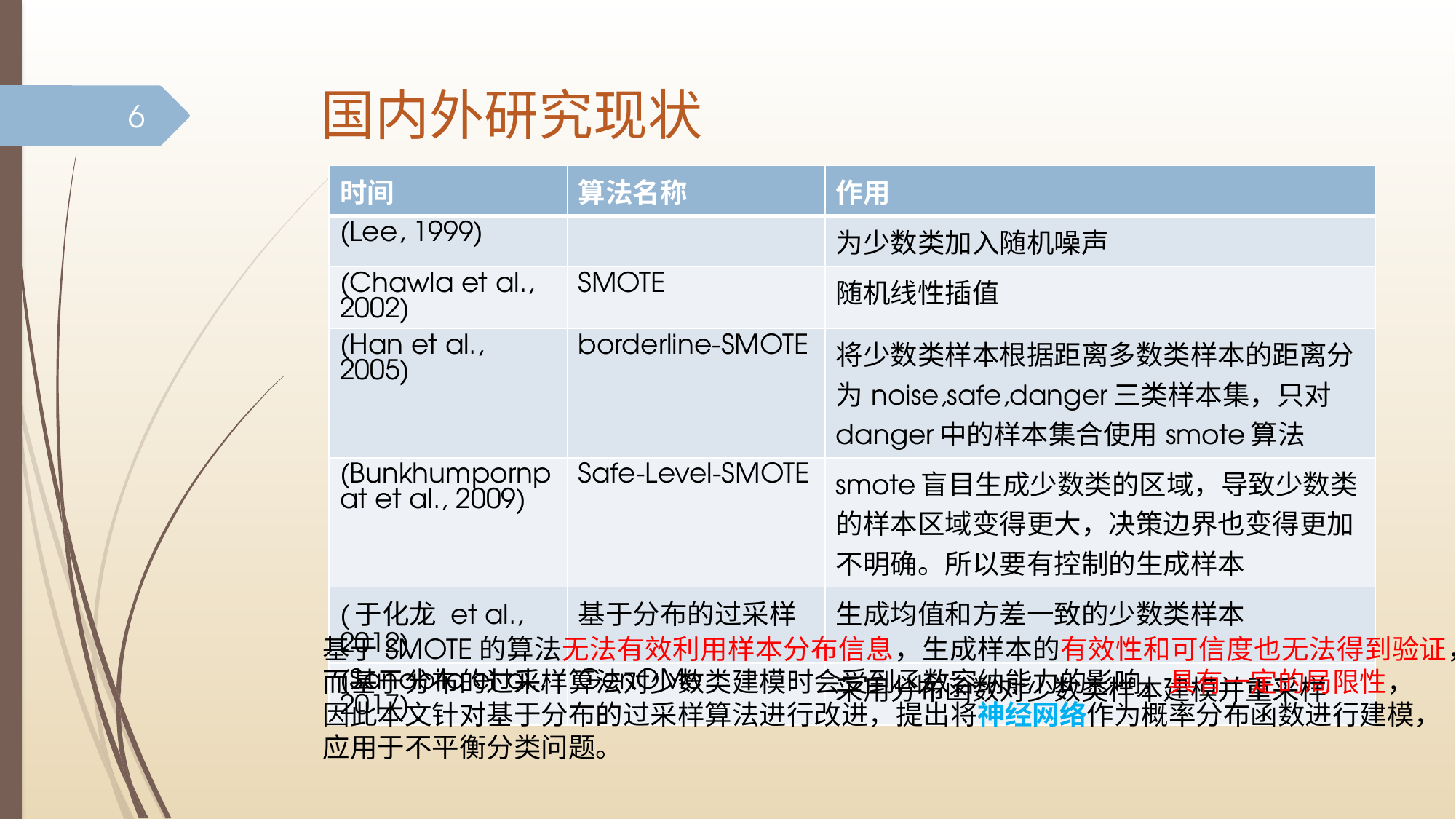

# 国内外研究现状
6
| 时间 | 算法名称 | 作用 |
| --- | --- | --- |
| (Lee, 1999) |  | 为少数类加入随机噪声 |
| (Chawla et al., 2002) | SMOTE | 随机线性插值 |
| (Han et al., 2005) | borderline-SMOTE | 将少数类样本根据距离多数类样本的距离分为noise,safe,danger三类样本集，只对danger中的样本集合使用smote算法 |
| (Bunkhumpornpat et al., 2009) | Safe-Level-SMOTE | smote盲目生成少数类的区域，导致少数类的样本区域变得更大，决策边界也变得更加不明确。所以要有控制的生成样本 |
| (于化龙 et al., 2012) | 基于分布的过采样 | 生成均值和方差一致的少数类样本 |
| (Sanabila et al., 2017) | GenOMe | 采用分布函数对少数类样本建模并重采样 |
基于SMOTE的算法无法有效利用样本分布信息，生成样本的有效性和可信度也无法得到验证，
而基于分布的过采样算法对少数类建模时会受到函数容纳能力的影响，具有一定的局限性，
因此本文针对基于分布的过采样算法进行改进，提出将神经网络作为概率分布函数进行建模，
应用于不平衡分类问题。